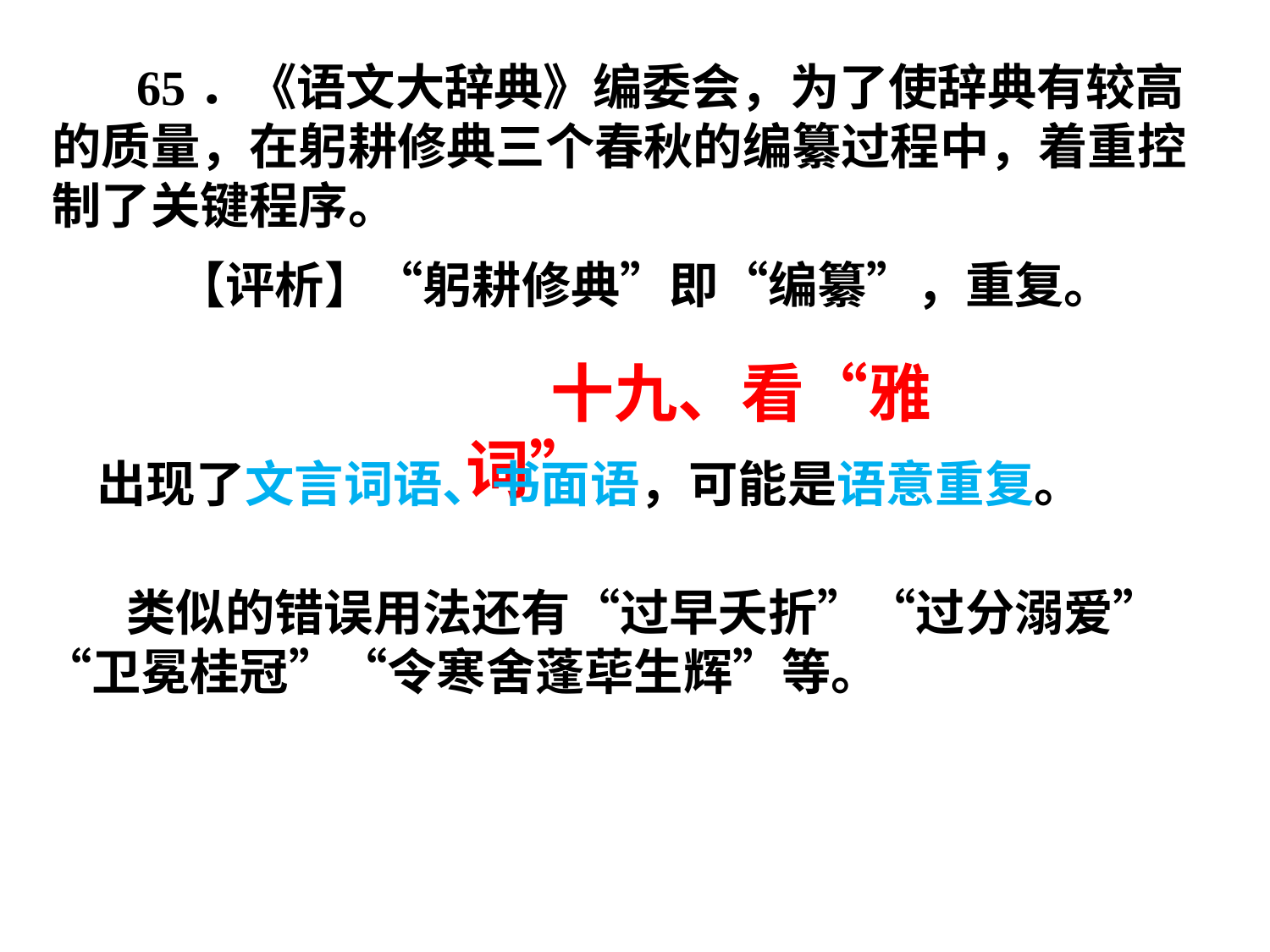

65．《语文大辞典》编委会，为了使辞典有较高的质量，在躬耕修典三个春秋的编纂过程中，着重控制了关键程序。
【评析】“躬耕修典”即“编纂”，重复。
十九、看“雅词”

出现了文言词语、书面语，可能是语意重复。
类似的错误用法还有“过早夭折”“过分溺爱”“卫冕桂冠”“令寒舍蓬荜生辉”等。